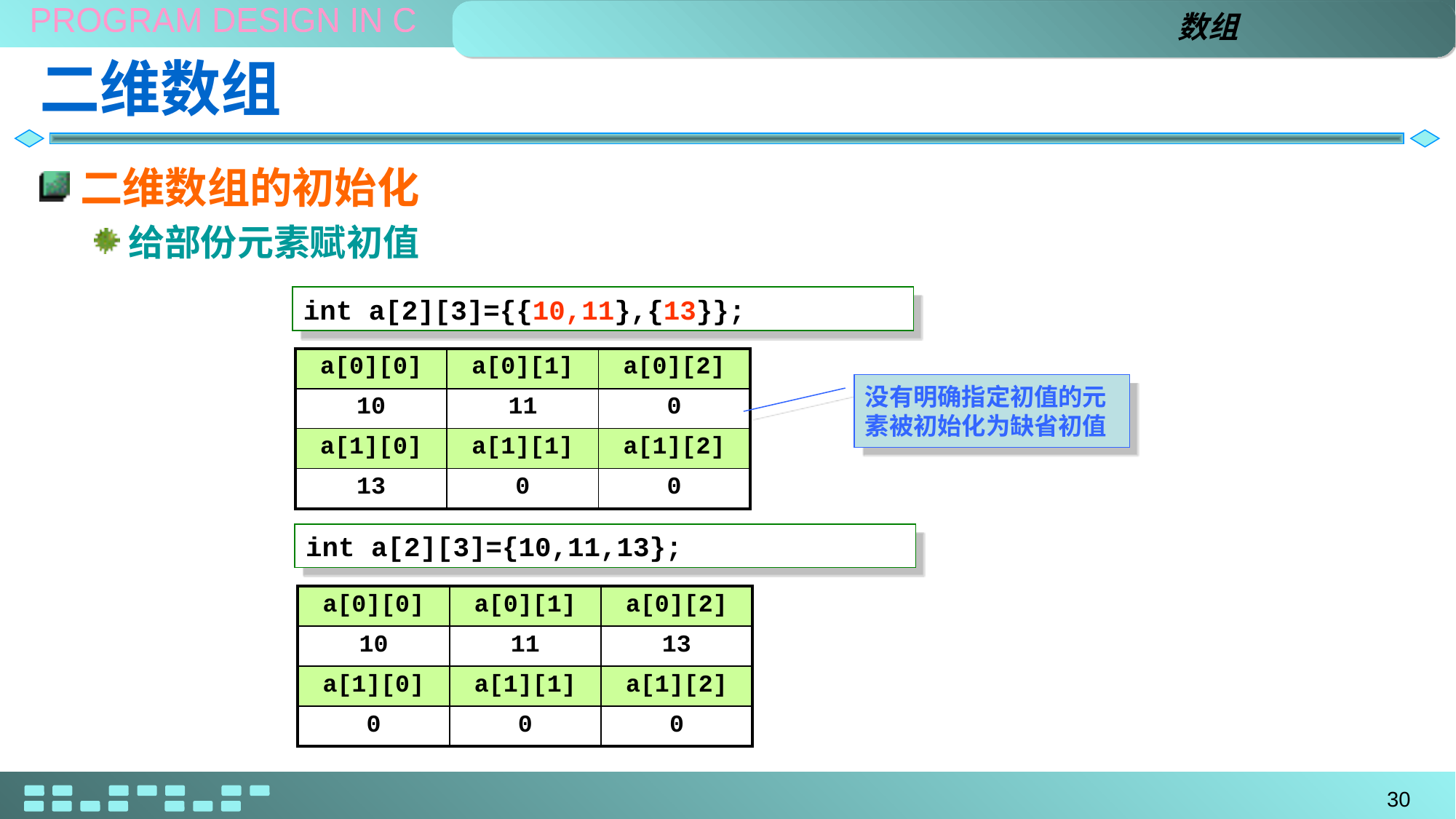

数组
# 二维数组
二维数组的初始化
给部份元素赋初值

int a[2][3]={{10,11},{13}};
| a[0][0] | a[0][1] | a[0][2] |
| --- | --- | --- |
| 10 | 11 | 0 |
| a[1][0] | a[1][1] | a[1][2] |
| 13 | 0 | 0 |
没有明确指定初值的元素被初始化为缺省初值
int a[2][3]={10,11,13};
| a[0][0] | a[0][1] | a[0][2] |
| --- | --- | --- |
| 10 | 11 | 13 |
| a[1][0] | a[1][1] | a[1][2] |
| 0 | 0 | 0 |
30